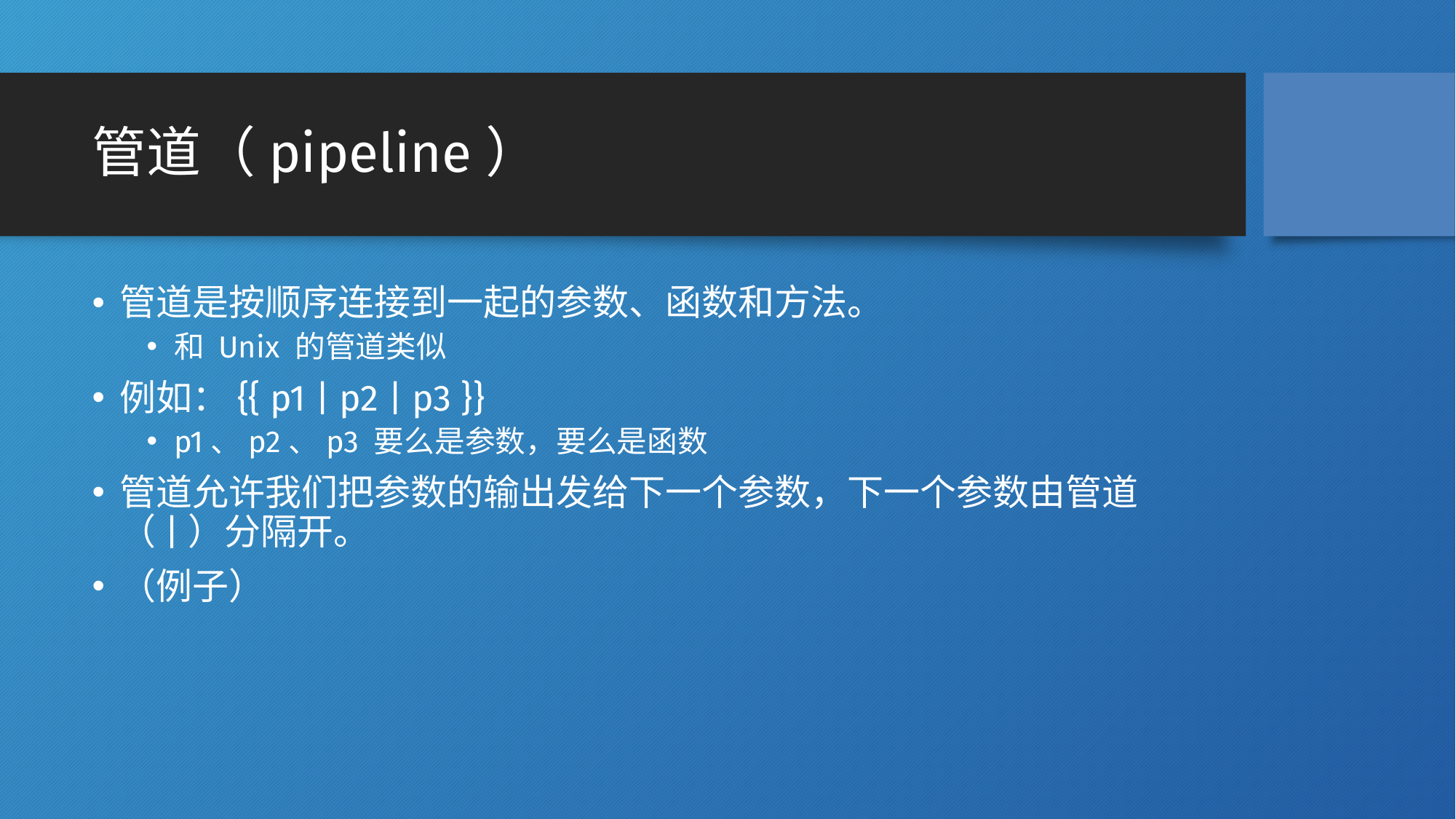

# 管道（pipeline）
管道是按顺序连接到一起的参数、函数和方法。
和 Unix 的管道类似
例如：{{ p1 | p2 | p3 }}
p1、p2、p3 要么是参数，要么是函数
管道允许我们把参数的输出发给下一个参数，下一个参数由管道（|）分隔开。
（例子）